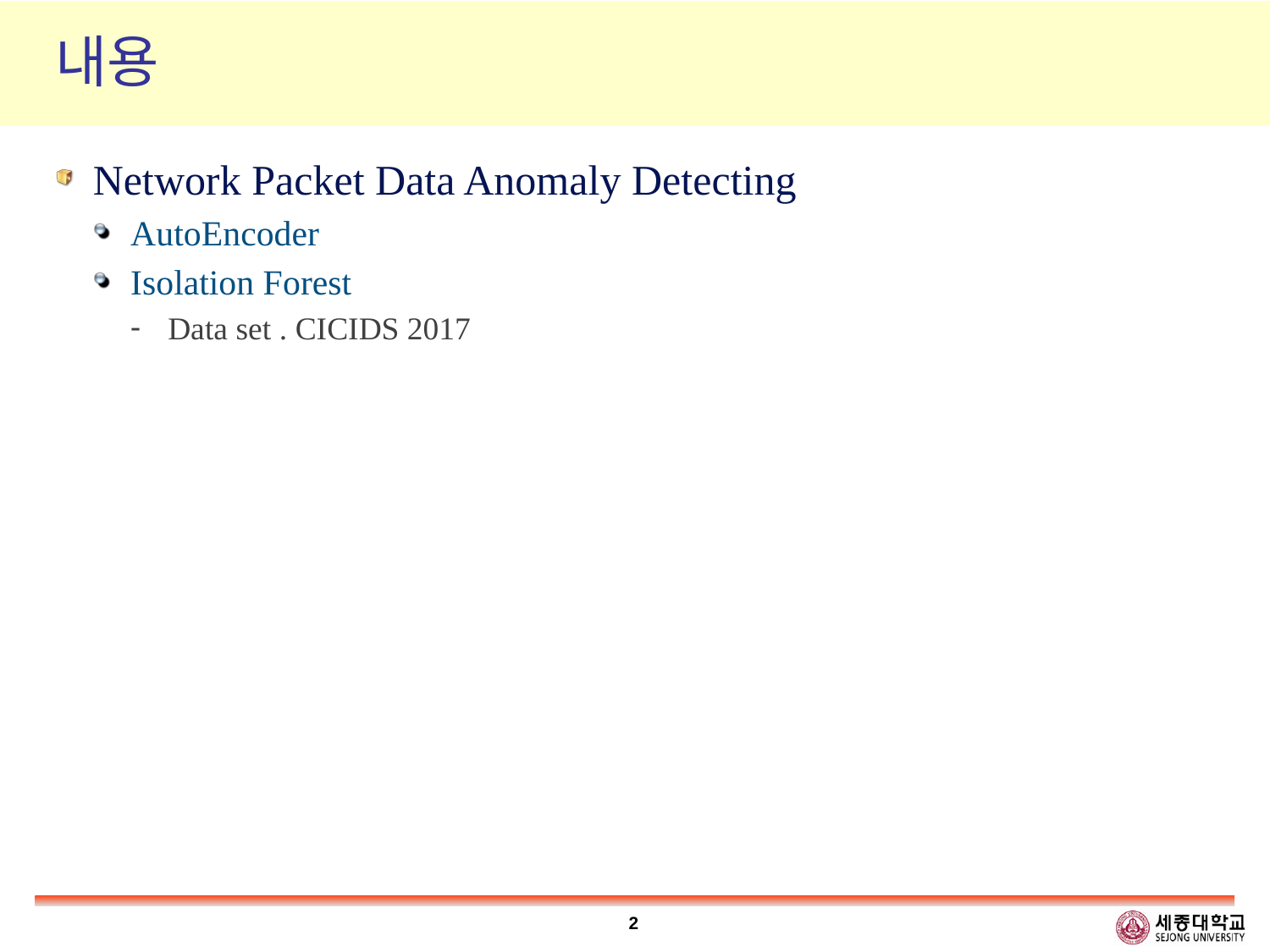

# 내용
Network Packet Data Anomaly Detecting
AutoEncoder
Isolation Forest
Data set . CICIDS 2017
2